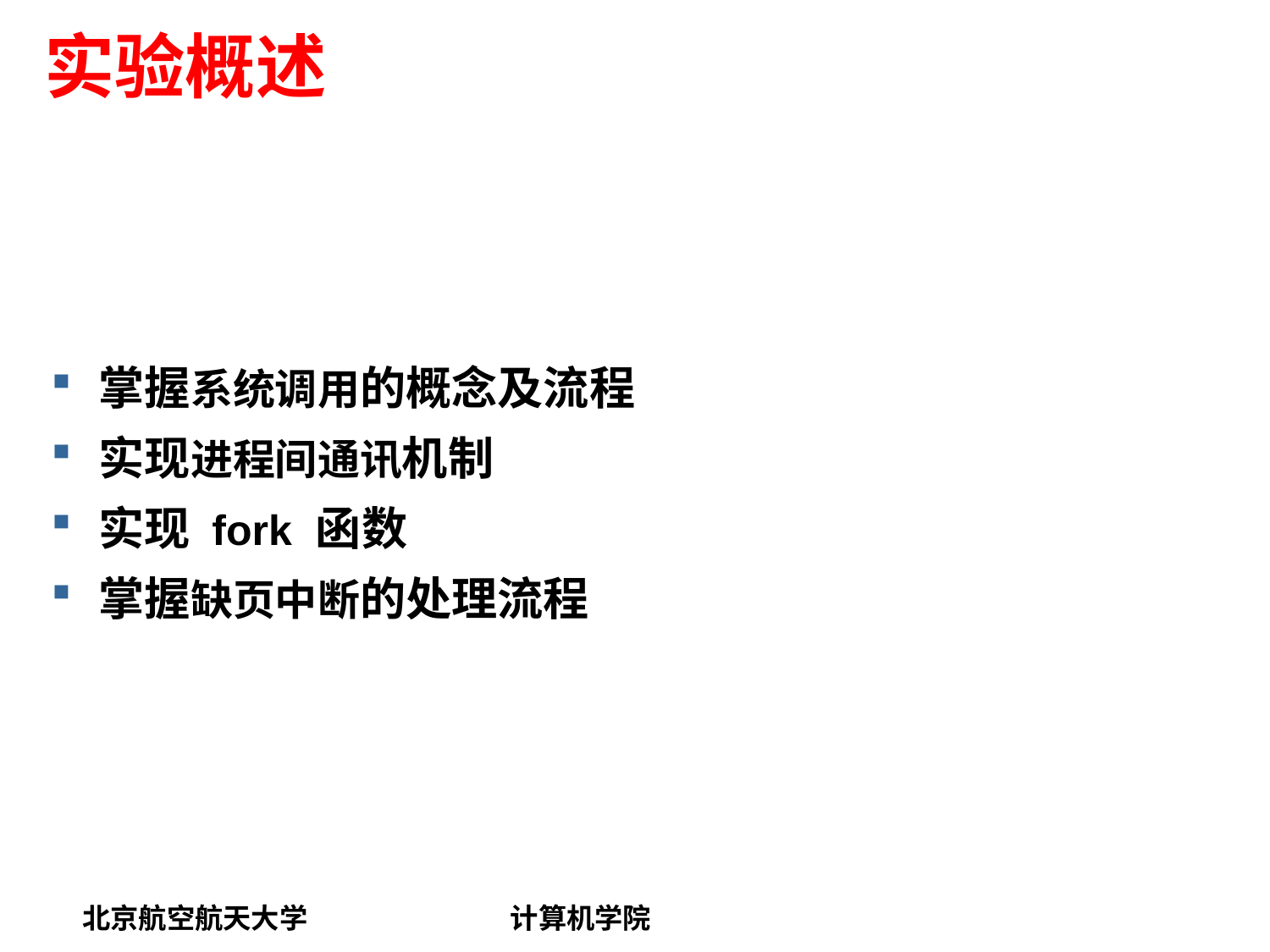

# 实验概述
掌握系统调用的概念及流程
实现进程间通讯机制
实现 fork 函数
掌握缺页中断的处理流程